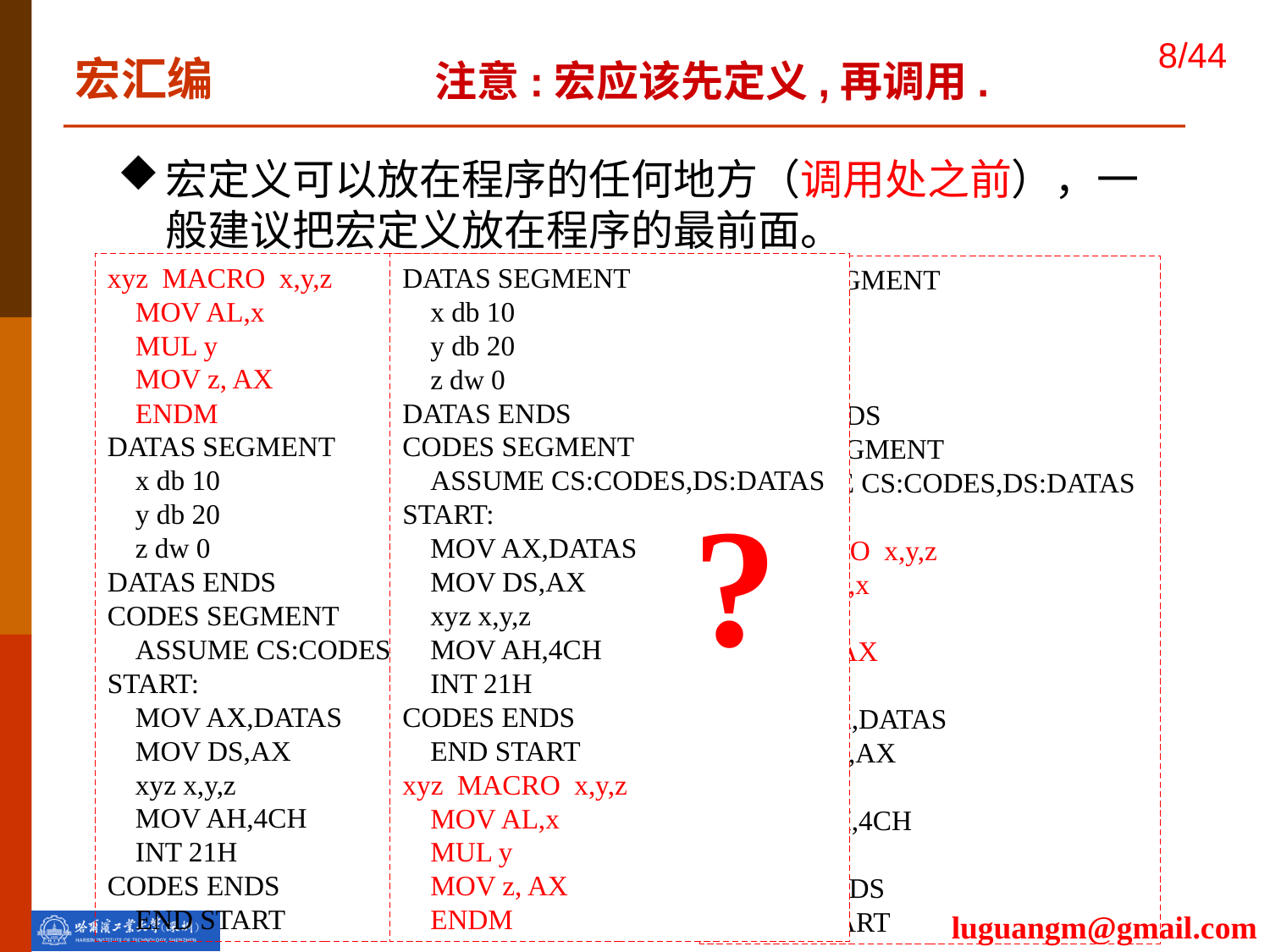

宏汇编
注意:宏应该先定义,再调用.
宏定义可以放在程序的任何地方（调用处之前），一般建议把宏定义放在程序的最前面。
xyz  MACRO  x,y,z
    MOV AL,x
    MUL y
    MOV z, AX
    ENDM
DATAS SEGMENT
    x db 10
    y db 20
    z dw 0
DATAS ENDS
CODES SEGMENT
    ASSUME CS:CODES,DS:DATAS
START:
    MOV AX,DATAS
    MOV DS,AX
    xyz x,y,z
    MOV AH,4CH
    INT 21H
CODES ENDS
    END START
DATAS SEGMENT
    x db 10
    y db 20
    z dw 0
DATAS ENDS
CODES SEGMENT
    ASSUME CS:CODES,DS:DATAS
START:
    MOV AX,DATAS
    MOV DS,AX
    xyz x,y,z
    MOV AH,4CH
    INT 21H
CODES ENDS
    END START
xyz  MACRO  x,y,z
    MOV AL,x
    MUL y
    MOV z, AX
    ENDM
DATAS SEGMENT
    x db 10
    y db 20
    z dw 0
DATAS ENDS
CODES SEGMENT
    ASSUME CS:CODES,DS:DATAS
START:
xyz  MACRO  x,y,z
    MOV AL,x
    MUL y
    MOV z, AX
    ENDM
    MOV AX,DATAS
    MOV DS,AX
    xyz x,y,z
    MOV AH,4CH
    INT 21H
CODES ENDS
    END START
?